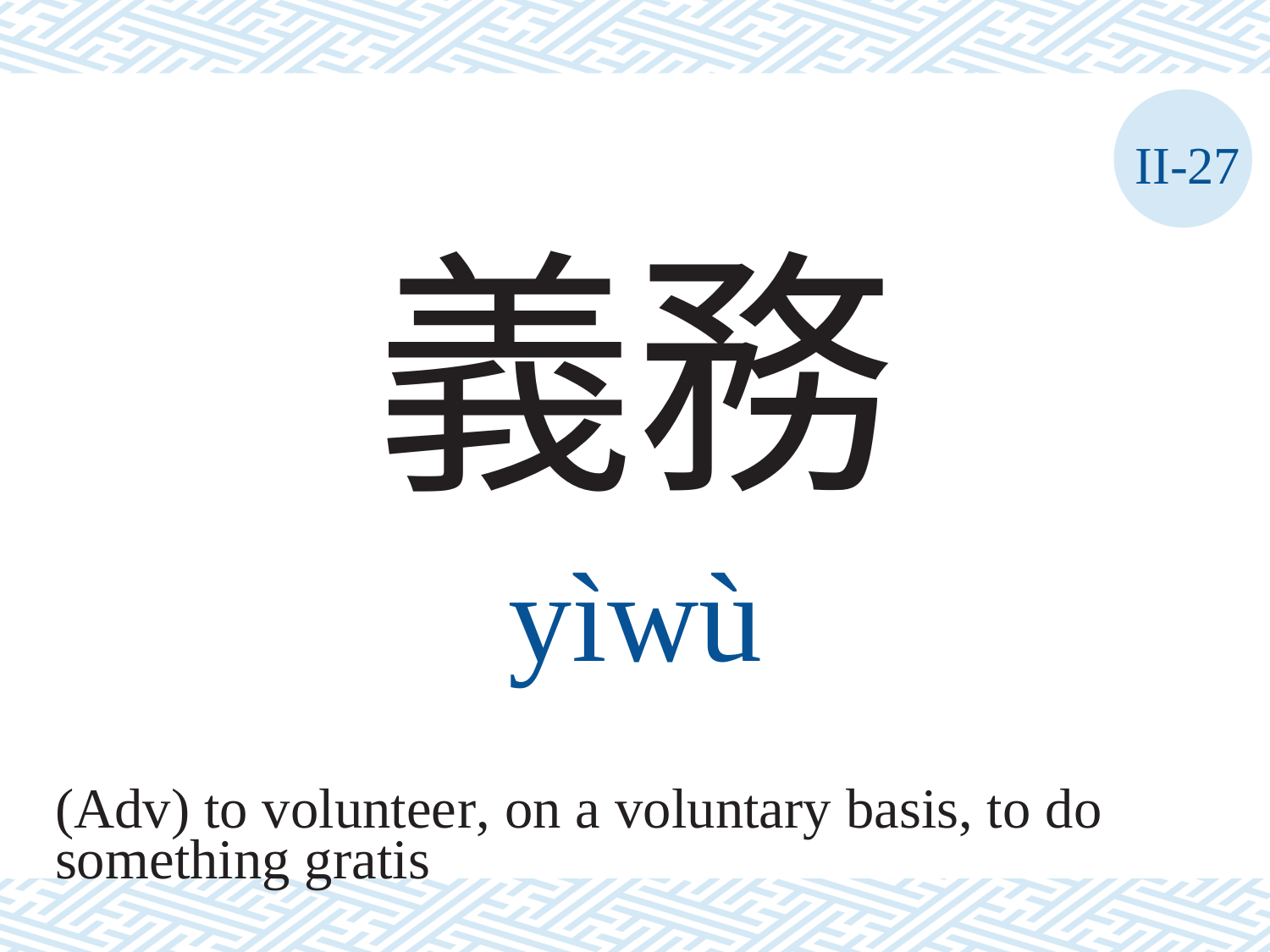

II-27
義務
yìwù
(Adv) to volunteer, on a voluntary basis, to do
something gratis